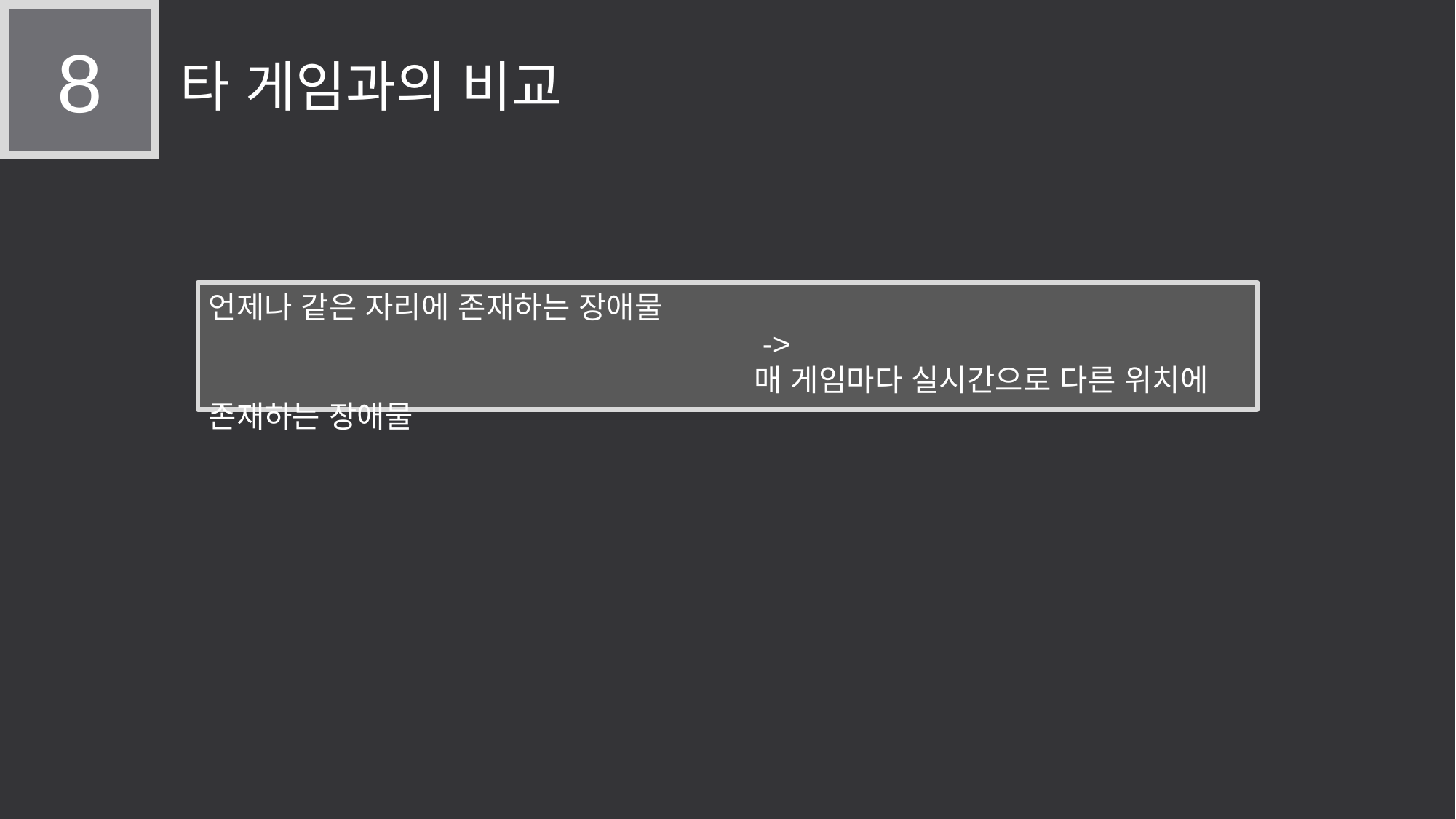

8
타 게임과의 비교
언제나 같은 자리에 존재하는 장애물
					 ->
					매 게임마다 실시간으로 다른 위치에 존재하는 장애물